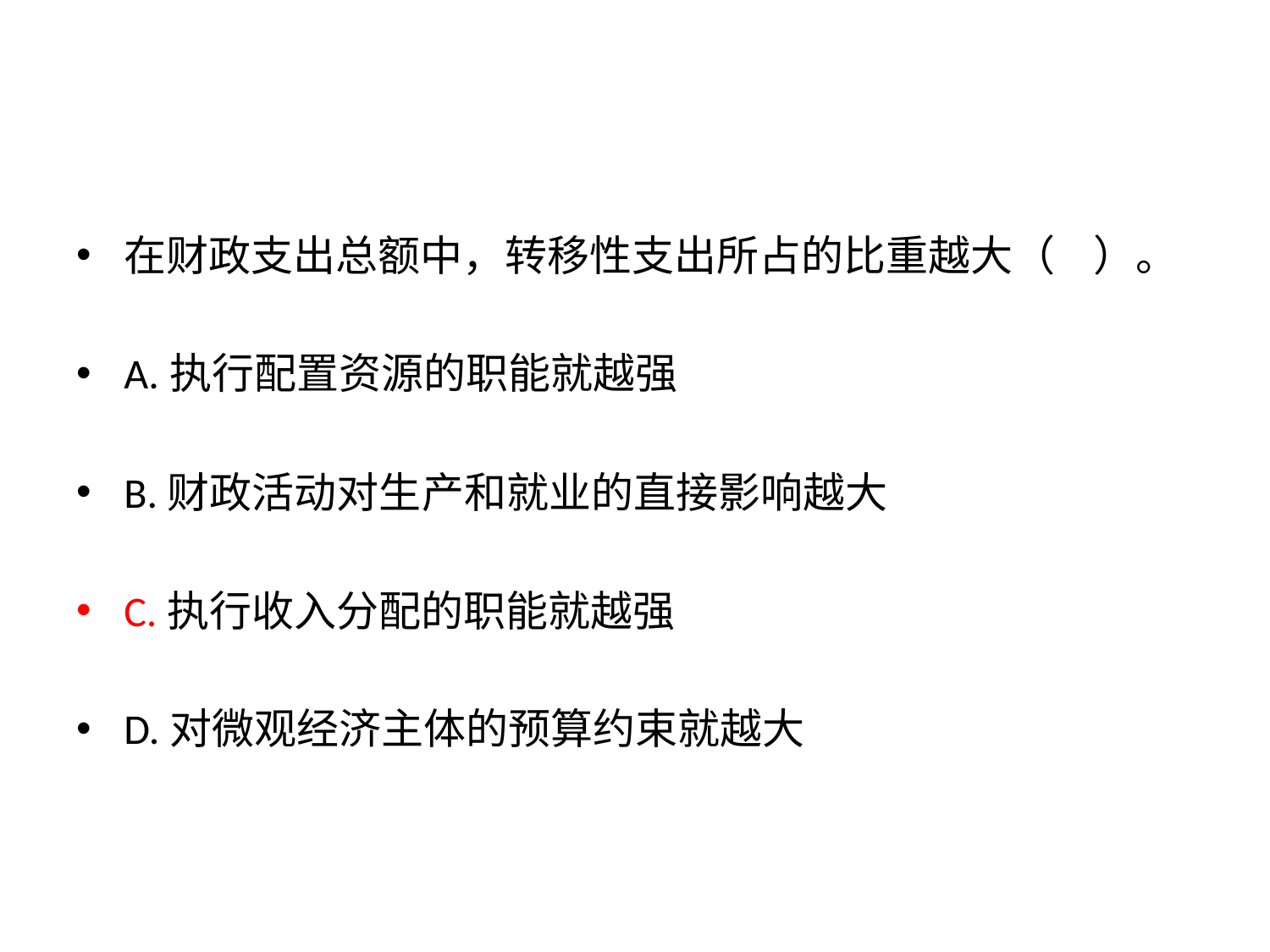

在财政支出总额中，转移性支出所占的比重越大（    ）。

A.执行配置资源的职能就越强

B.财政活动对生产和就业的直接影响越大

C.执行收入分配的职能就越强

D.对微观经济主体的预算约束就越大